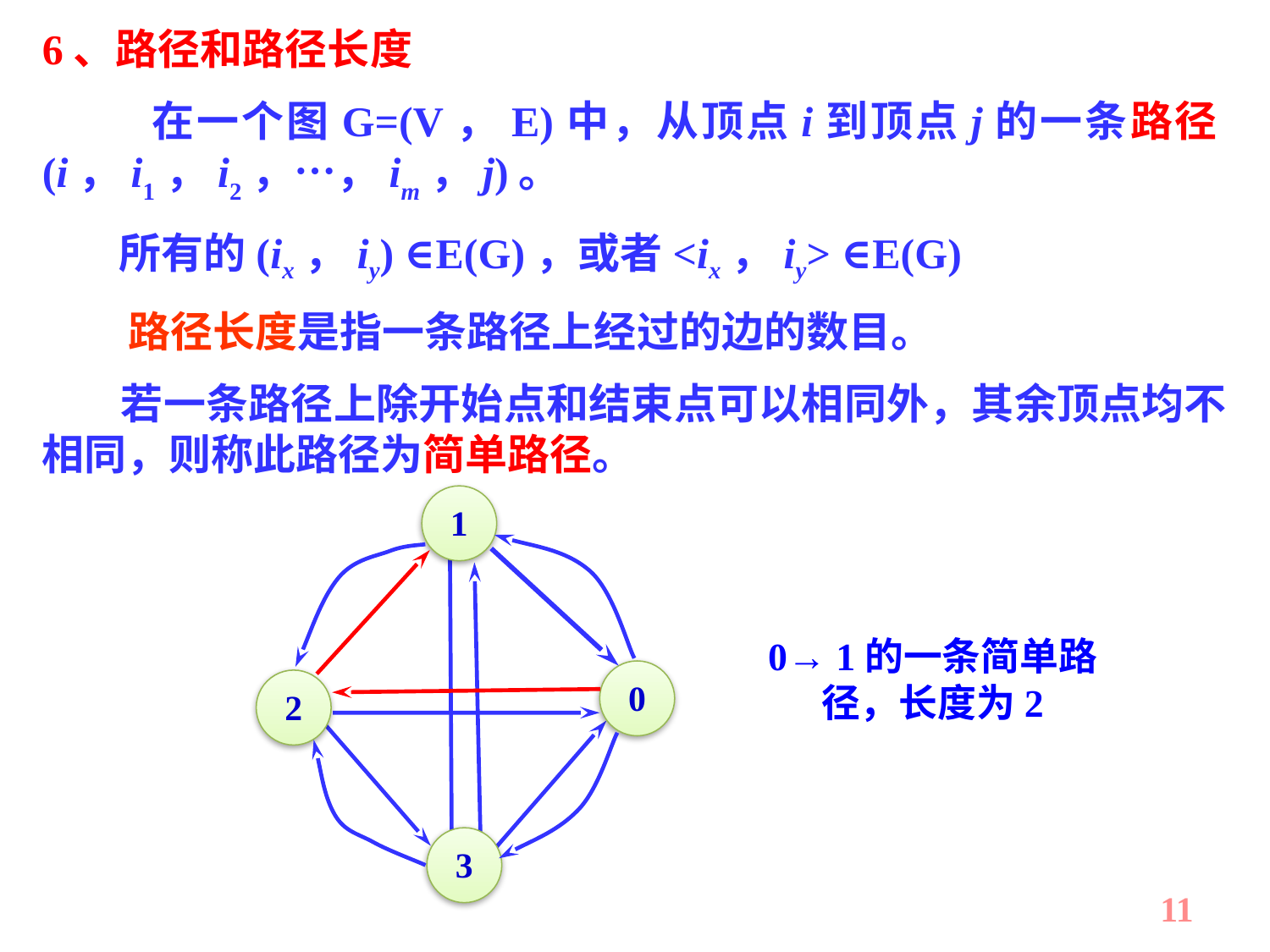

6、路径和路径长度
        在一个图G=(V，E)中，从顶点i到顶点j的一条路径(i，i1，i2，…，im，j)。
       所有的(ix，iy) ∈E(G)，或者<ix，iy> ∈E(G)
        路径长度是指一条路径上经过的边的数目。
       若一条路径上除开始点和结束点可以相同外，其余顶点均不相同，则称此路径为简单路径。
1

0→ 1的一条简单路径，长度为2
0
2

3
11